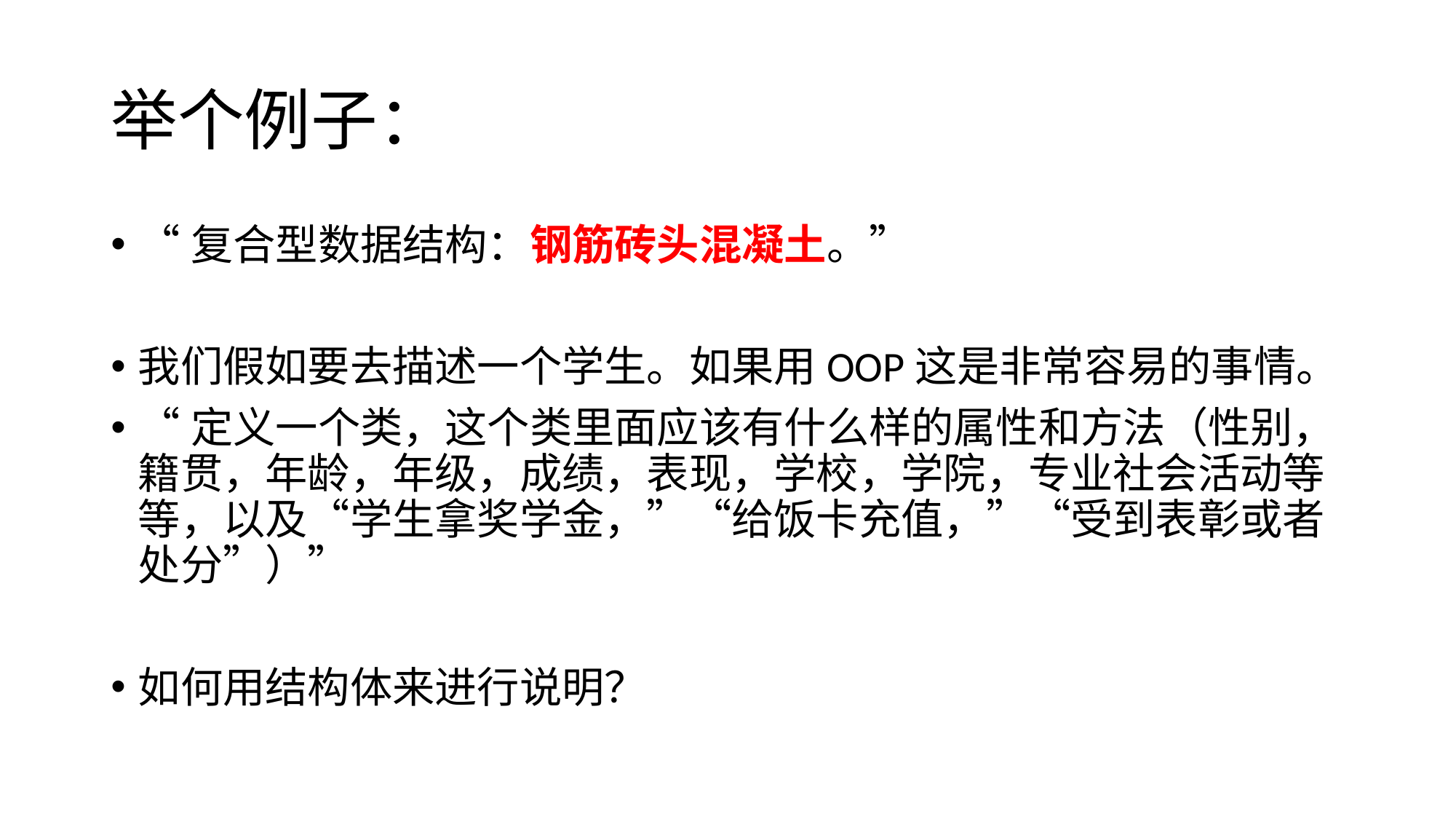

# 举个例子：
“复合型数据结构：钢筋砖头混凝土。”

我们假如要去描述一个学生。如果用OOP这是非常容易的事情。
“定义一个类，这个类里面应该有什么样的属性和方法（性别，籍贯，年龄，年级，成绩，表现，学校，学院，专业社会活动等等，以及“学生拿奖学金，”“给饭卡充值，”“受到表彰或者处分”）”

如何用结构体来进行说明？